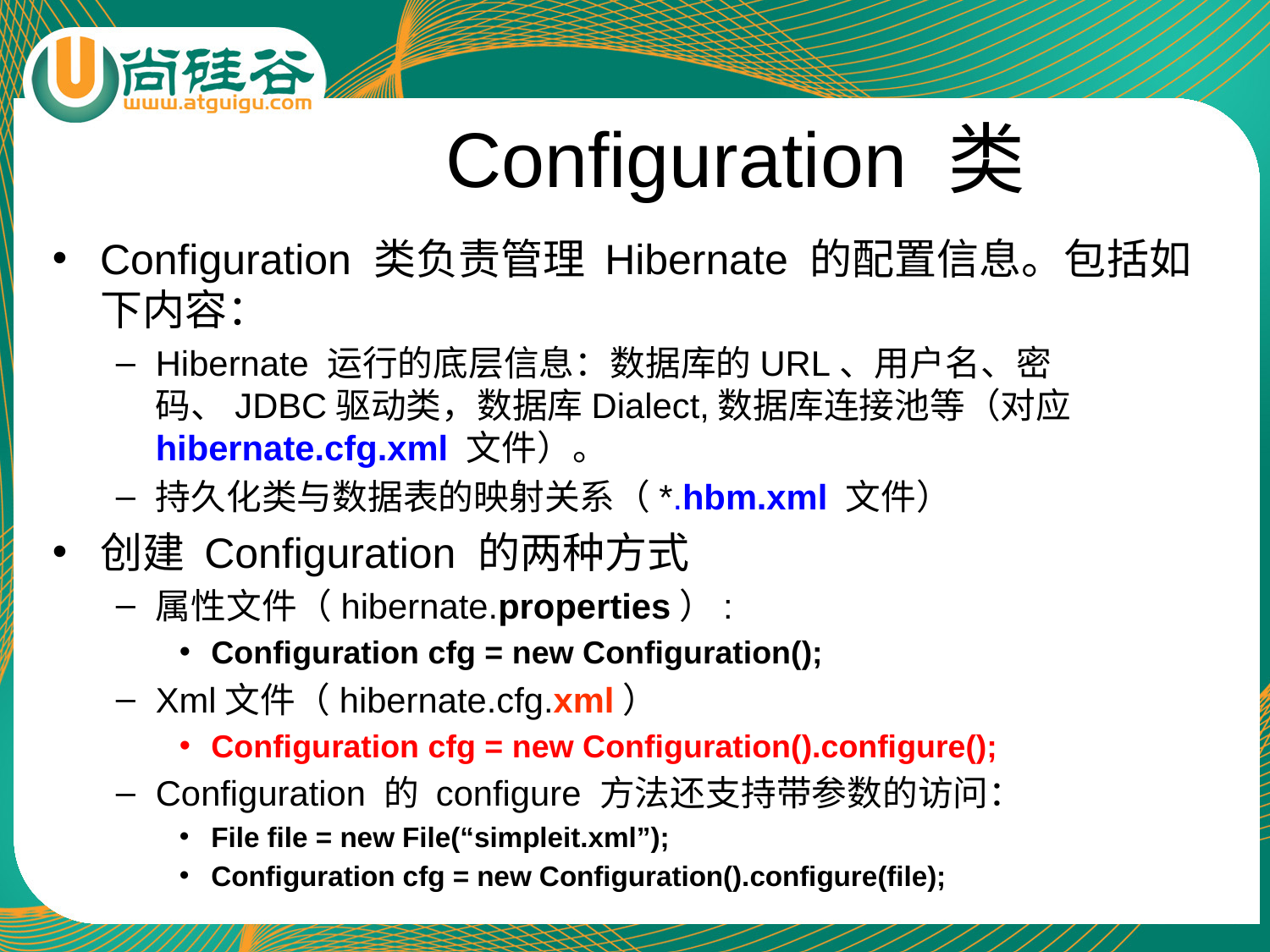

# Configuration 类
Configuration 类负责管理 Hibernate 的配置信息。包括如下内容：
Hibernate 运行的底层信息：数据库的URL、用户名、密码、JDBC驱动类，数据库Dialect,数据库连接池等（对应 hibernate.cfg.xml 文件）。
持久化类与数据表的映射关系（*.hbm.xml 文件）
创建 Configuration 的两种方式
属性文件（hibernate.properties）:
Configuration cfg = new Configuration();
Xml文件（hibernate.cfg.xml）
Configuration cfg = new Configuration().configure();
Configuration 的 configure 方法还支持带参数的访问：
File file = new File(“simpleit.xml”);
Configuration cfg = new Configuration().configure(file);